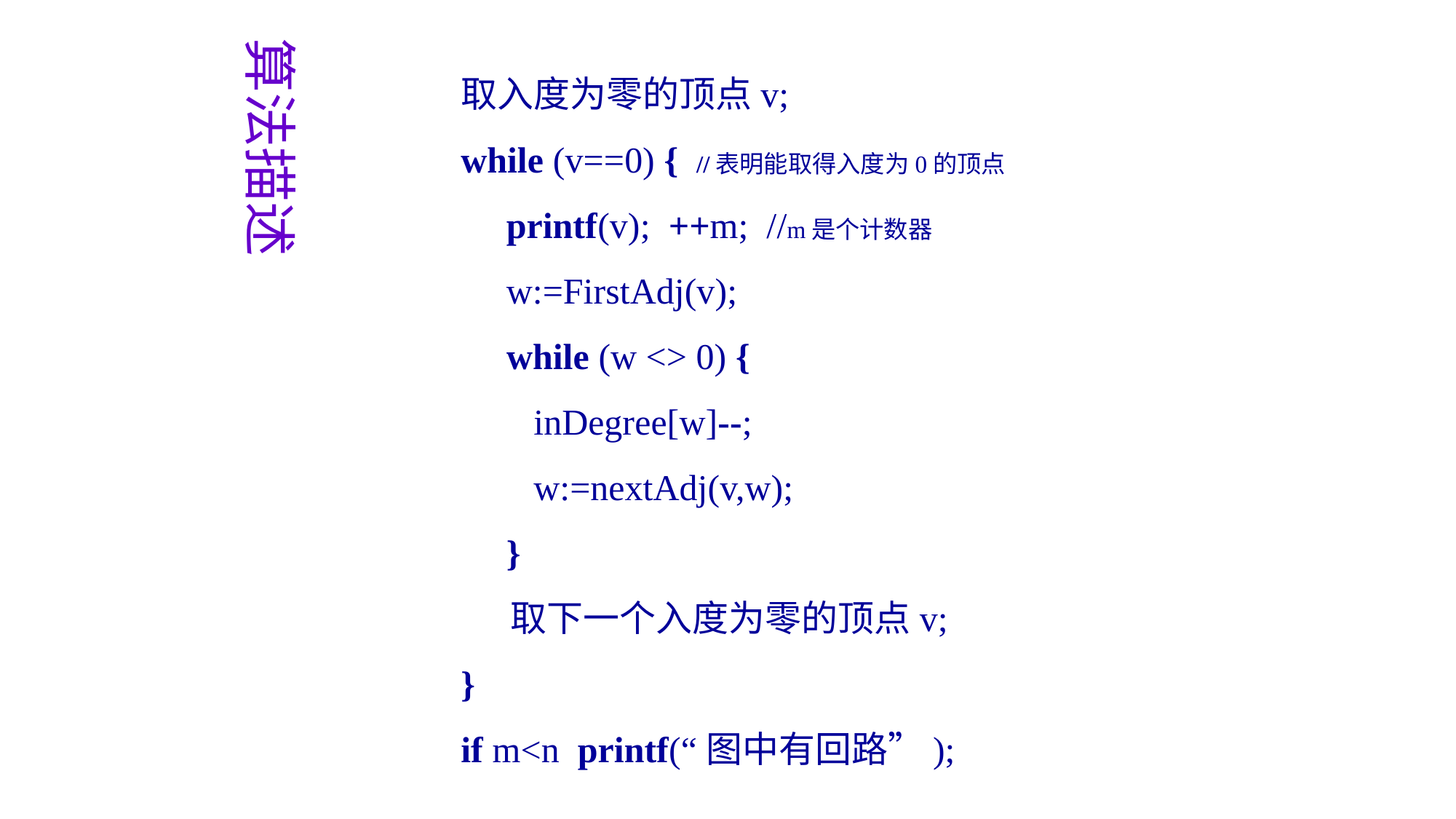

算法描述
取入度为零的顶点v;
while (v==0) {  //表明能取得入度为0的顶点
     printf(v);  ++m;  //m是个计数器
     w:=FirstAdj(v);
     while (w <> 0) {
        inDegree[w]--;
        w:=nextAdj(v,w);
     }
     取下一个入度为零的顶点v;
}
if m<n  printf(“图中有回路”);